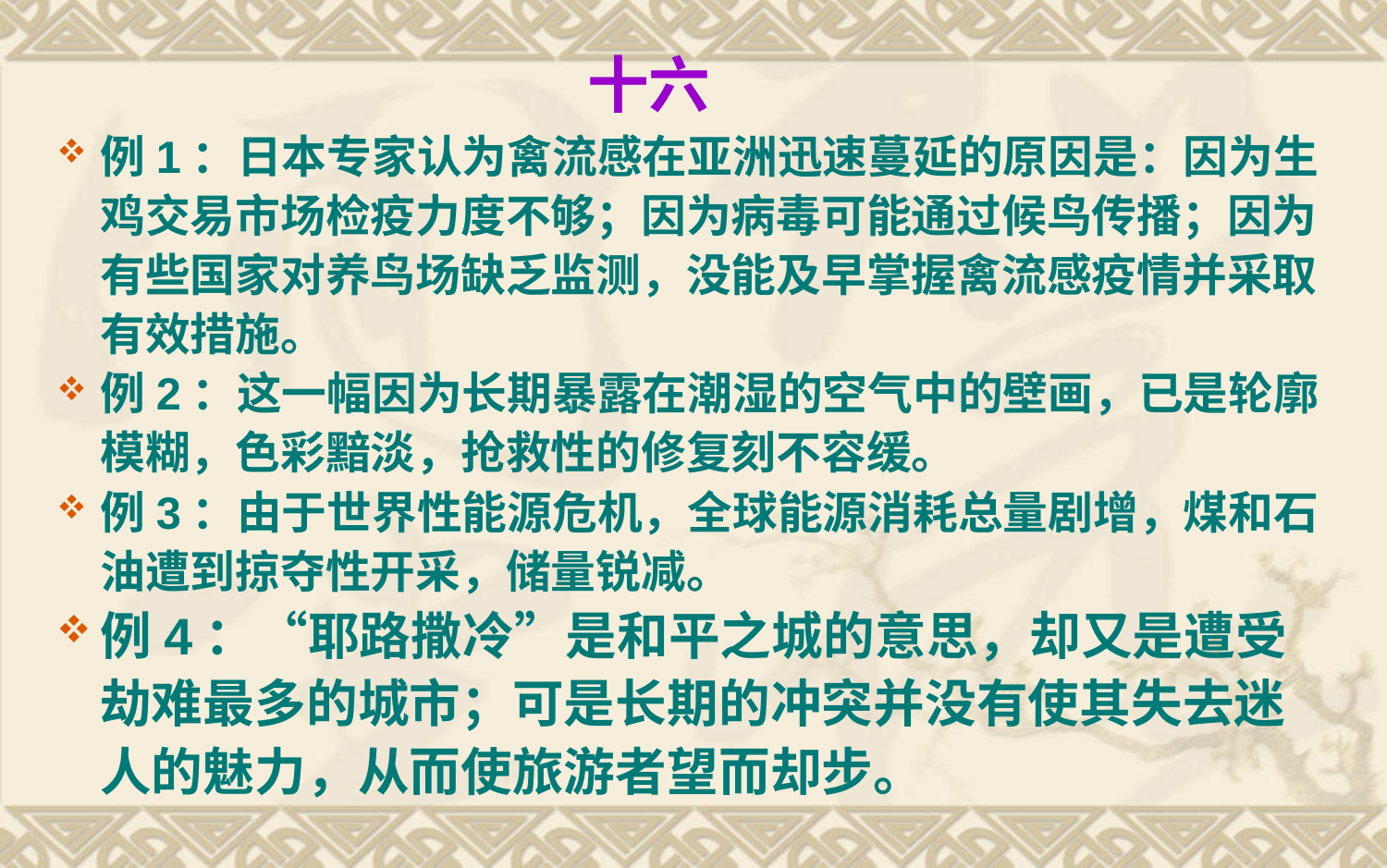

十六
例1：日本专家认为禽流感在亚洲迅速蔓延的原因是：因为生鸡交易市场检疫力度不够；因为病毒可能通过候鸟传播；因为有些国家对养鸟场缺乏监测，没能及早掌握禽流感疫情并采取有效措施。
例2：这一幅因为长期暴露在潮湿的空气中的壁画，已是轮廓模糊，色彩黯淡，抢救性的修复刻不容缓。
例3：由于世界性能源危机，全球能源消耗总量剧增，煤和石油遭到掠夺性开采，储量锐减。
例4：“耶路撒冷”是和平之城的意思，却又是遭受劫难最多的城市；可是长期的冲突并没有使其失去迷人的魅力，从而使旅游者望而却步。